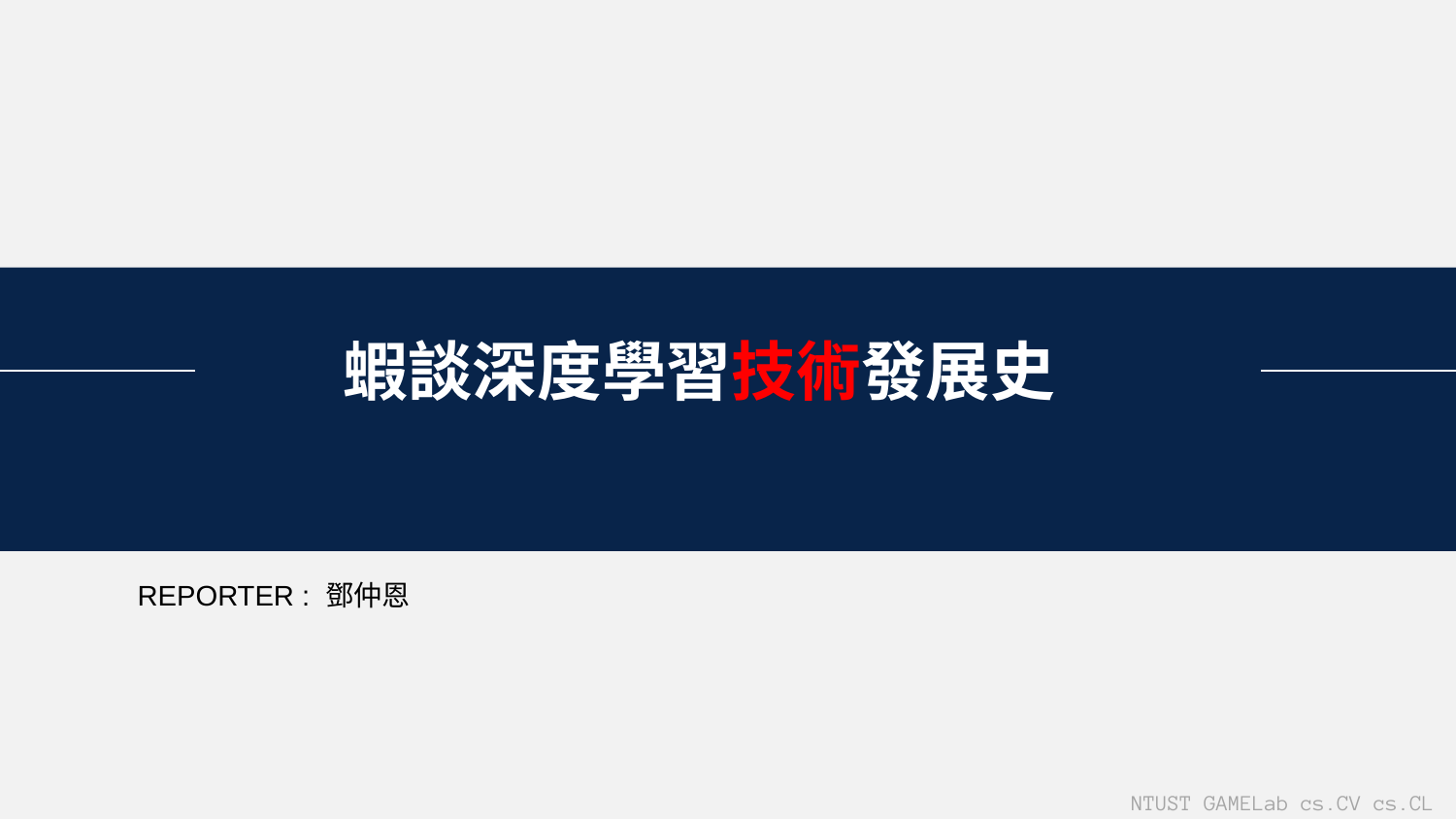

蝦談深度學習技術發展史
REPORTER : 鄧仲恩
NTUST GAMELab cs.CV cs.CL